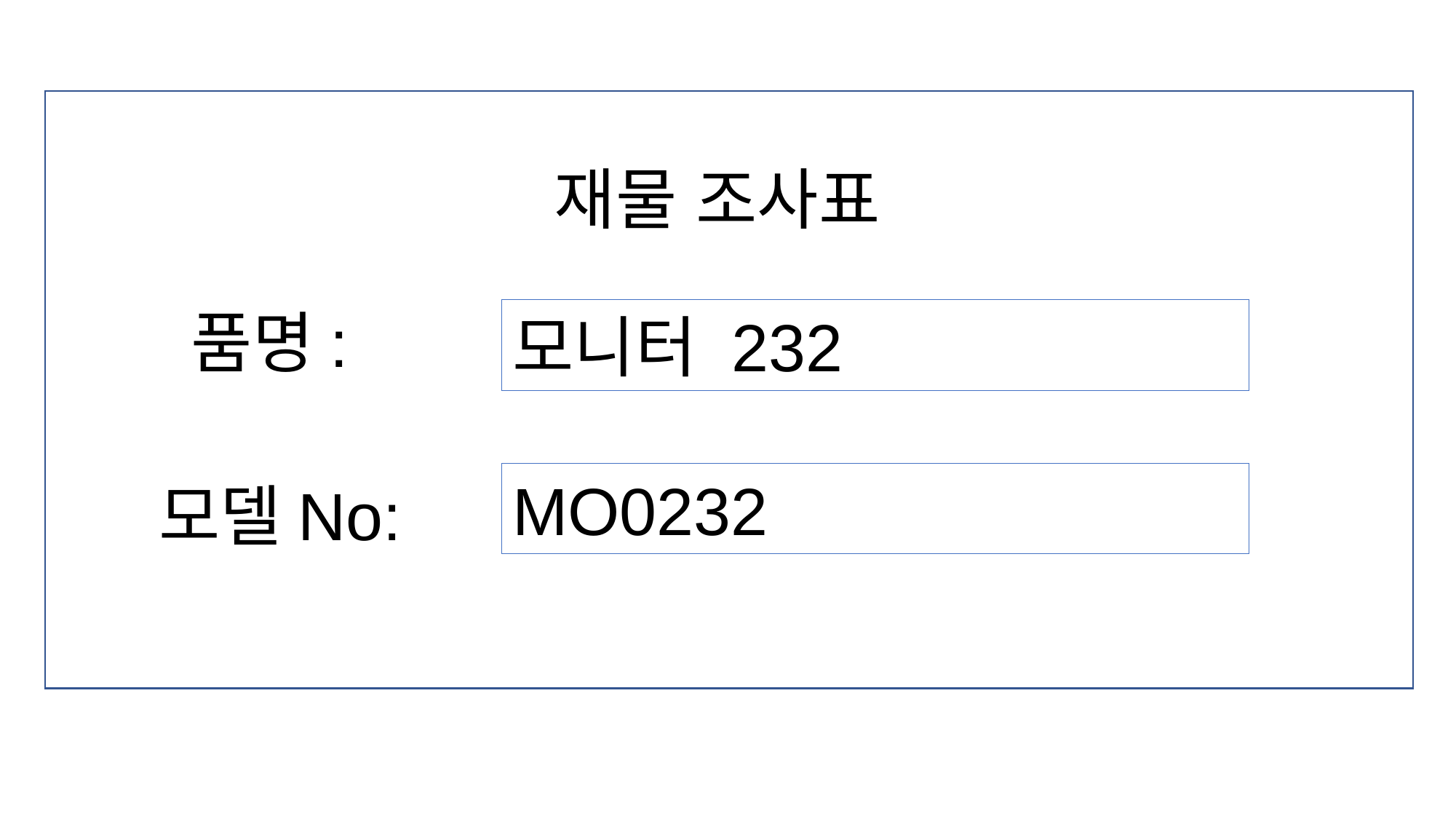

재물 조사표
품명:
모니터 232
MO0232
모델No: